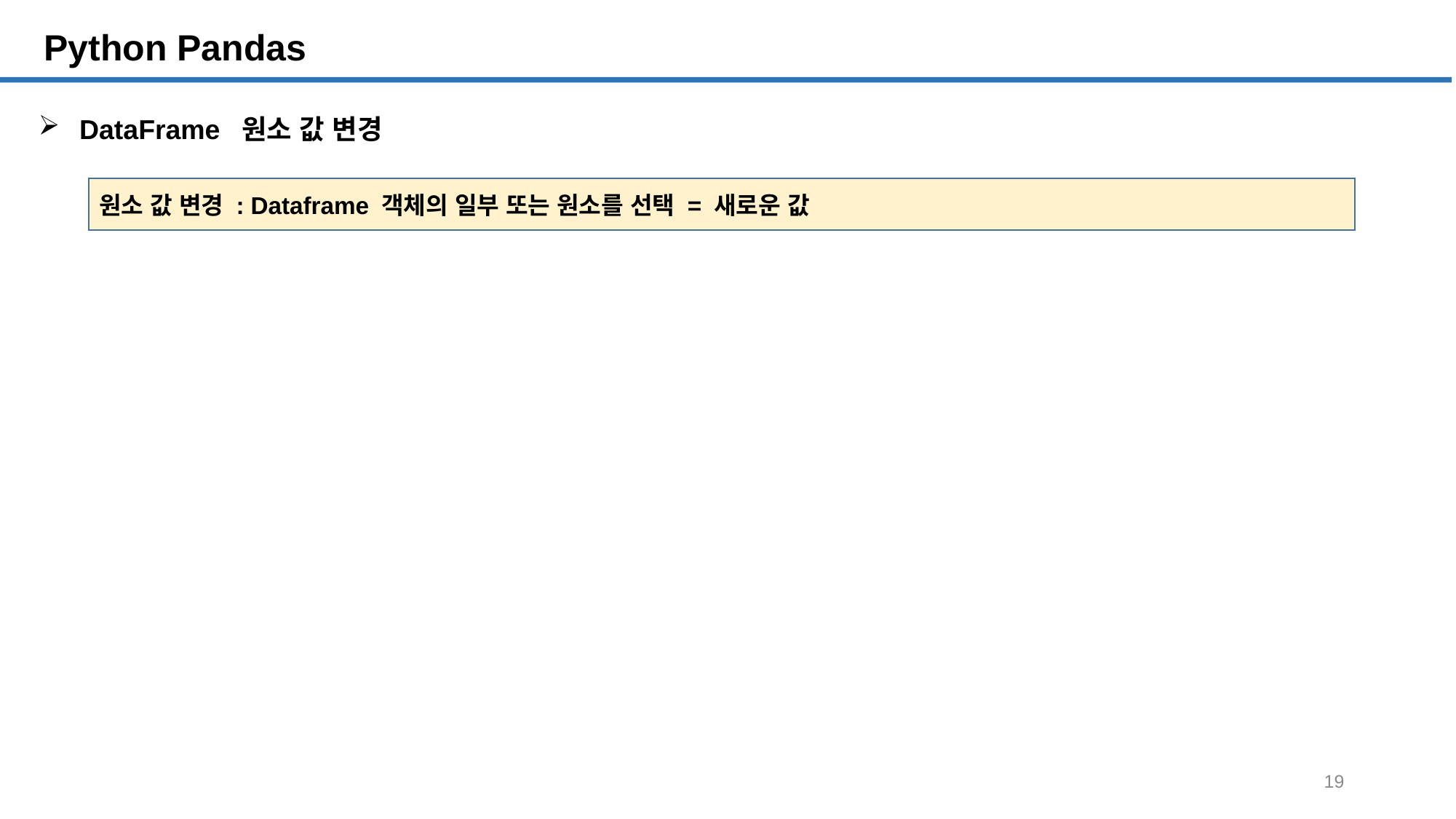

SQL 튜닝 개요
# Python Pandas

DataFrame  원소 값 변경
원소 값 변경 : Dataframe 객체의 일부 또는 원소를 선택 = 새로운 값
19